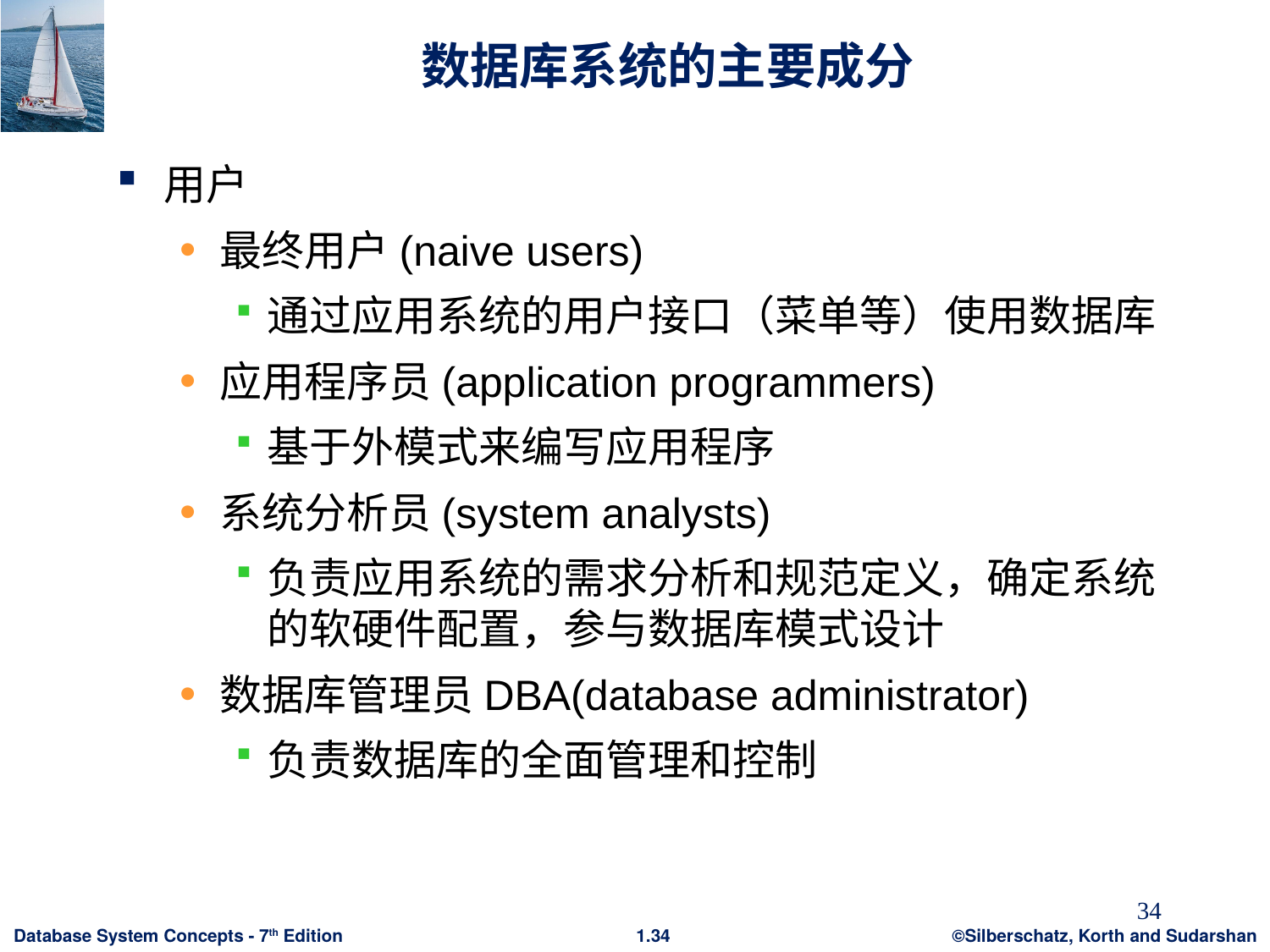

34
# 数据库系统的主要成分
用户
最终用户(naive users)
通过应用系统的用户接口（菜单等）使用数据库
应用程序员(application programmers)
基于外模式来编写应用程序
系统分析员(system analysts)
负责应用系统的需求分析和规范定义，确定系统的软硬件配置，参与数据库模式设计
数据库管理员DBA(database administrator)
负责数据库的全面管理和控制